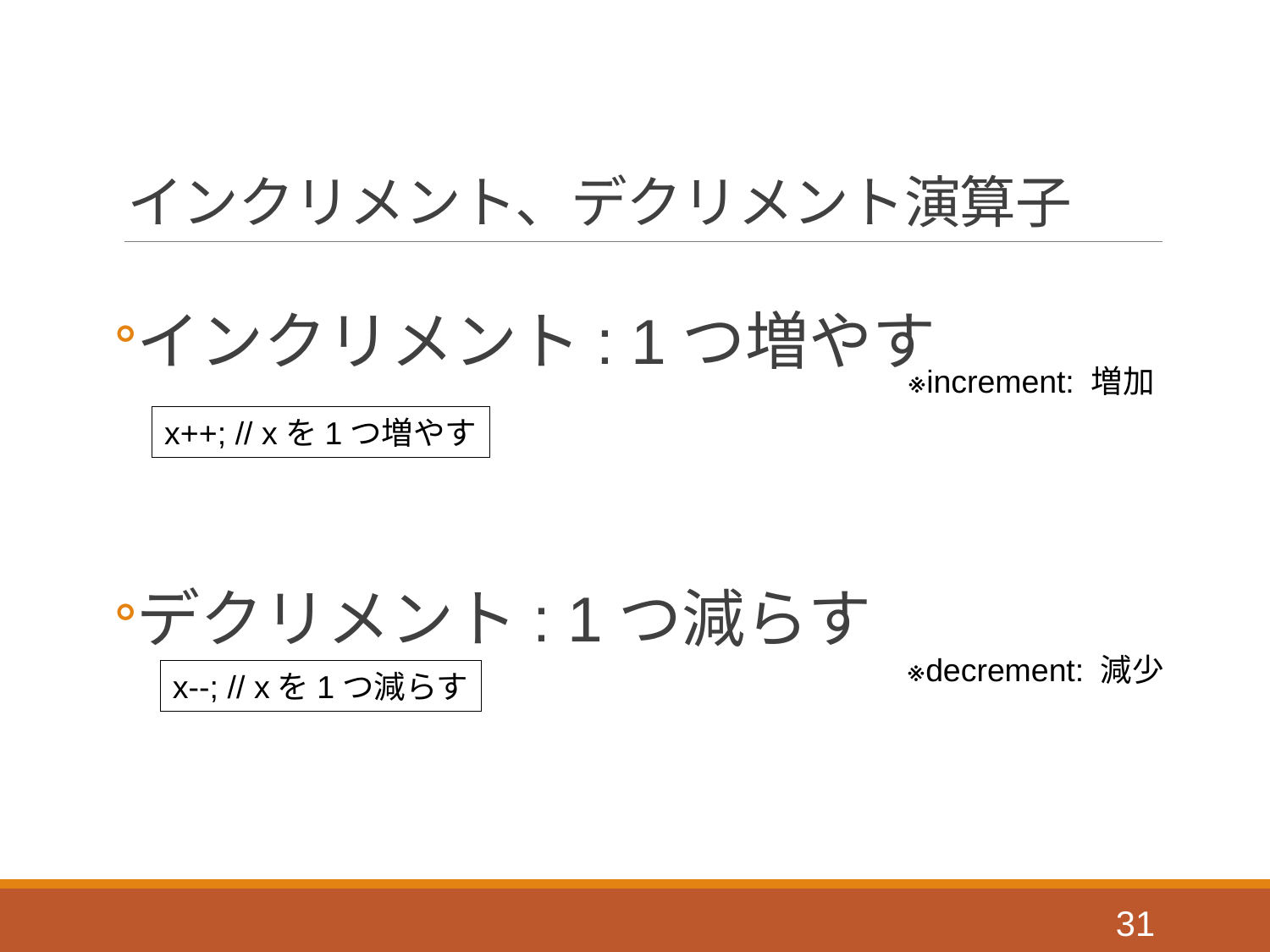

# インクリメント、デクリメント演算子
インクリメント: 1つ増やす

デクリメント: 1つ減らす
※increment: 増加
x++; // xを1つ増やす
※decrement: 減少
x--; // xを1つ減らす
31